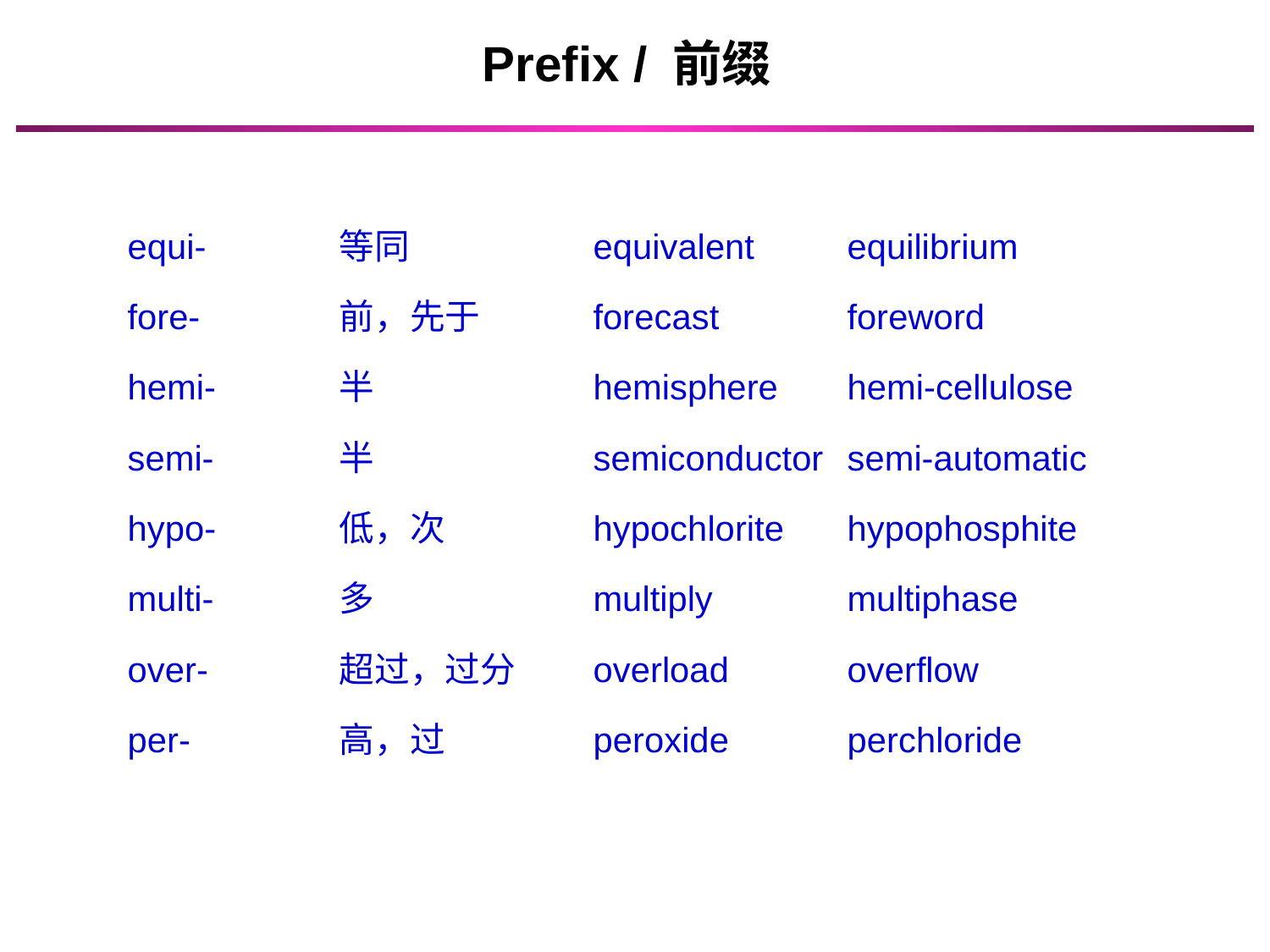

Prefix / 前缀

equi-		等同		equivalent	equilibrium
fore-		前，先于	forecast		foreword
hemi-	半		hemisphere 	hemi-cellulose
semi-	半		semiconductor 	semi-automatic
hypo-	低，次		hypochlorite	hypophosphite
multi-	多		multiply		multiphase
over-		超过，过分	overload	overflow
per- 		高，过		peroxide	perchloride